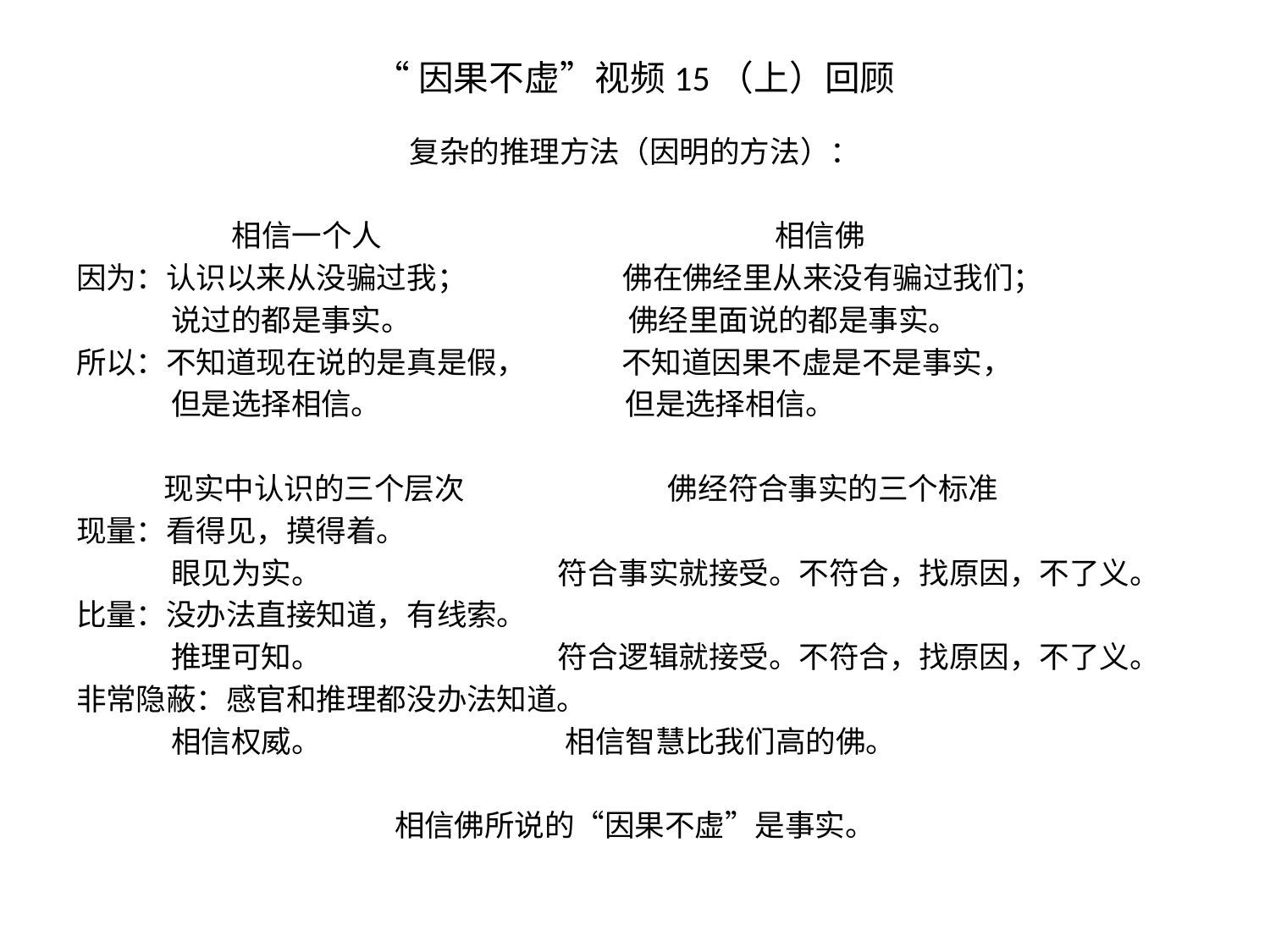

# “因果不虚”视频15（上）回顾
复杂的推理方法（因明的方法）：

                      相信一个人                                                          相信佛
因为：认识以来从没骗过我；                       佛在佛经里从来没有骗过我们；
             说过的都是事实。                                佛经里面说的都是事实。
所以：不知道现在说的是真是假，              不知道因果不虚是不是事实，
             但是选择相信。                                    但是选择相信。

            现实中认识的三个层次                              佛经符合事实的三个标准
现量：看得见，摸得着。
             眼见为实。                                   符合事实就接受。不符合，找原因，不了义。
比量：没办法直接知道，有线索。
             推理可知。                                   符合逻辑就接受。不符合，找原因，不了义。
非常隐蔽：感官和推理都没办法知道。
             相信权威。                                    相信智慧比我们高的佛。

相信佛所说的“因果不虚”是事实。